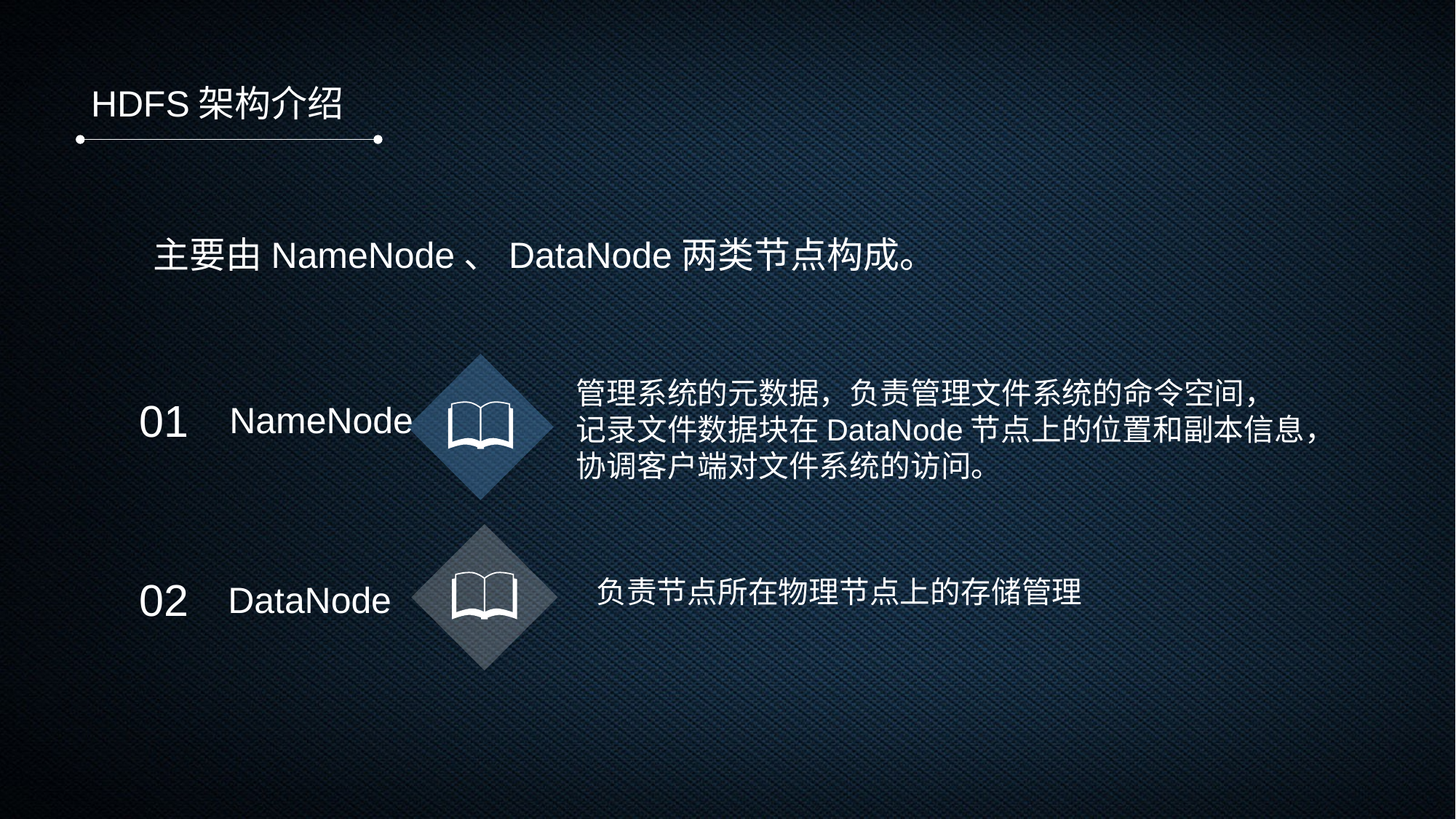

HDFS架构介绍
主要由NameNode、DataNode两类节点构成。

管理系统的元数据，负责管理文件系统的命令空间，
记录文件数据块在DataNode节点上的位置和副本信息，
协调客户端对文件系统的访问。

01
NameNode

02
负责节点所在物理节点上的存储管理
DataNode